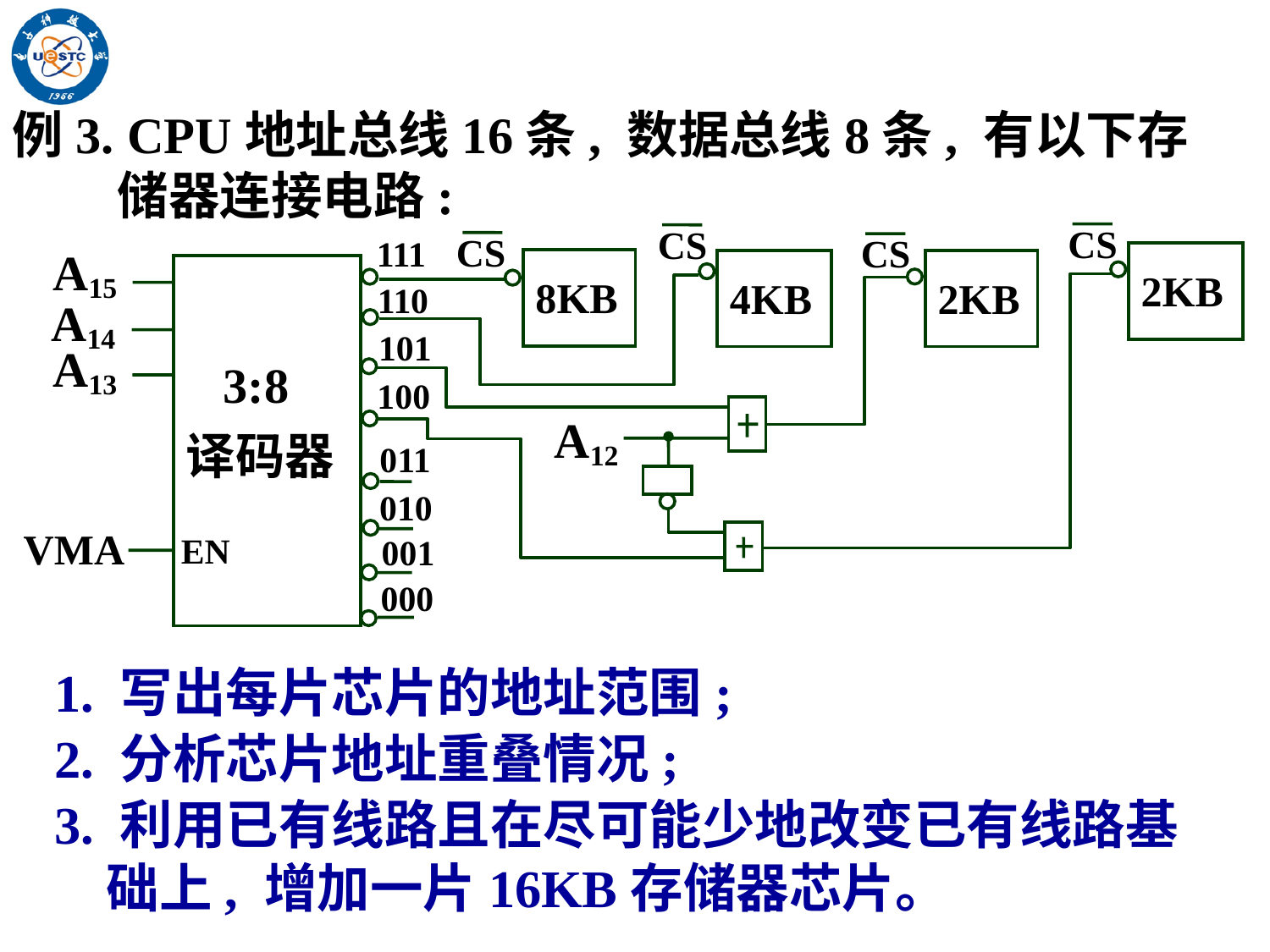

例3. CPU地址总线16条, 数据总线8条, 有以下存储器连接电路:
CS

CS

CS

CS
111

A15

A14

A13

VMA

2KB

8KB

4KB

2KB

   3:8
译码器

110

101

100

A12

011

010

EN
001

000

1. 写出每片芯片的地址范围;
2. 分析芯片地址重叠情况;
3. 利用已有线路且在尽可能少地改变已有线路基础上, 增加一片16KB存储器芯片。